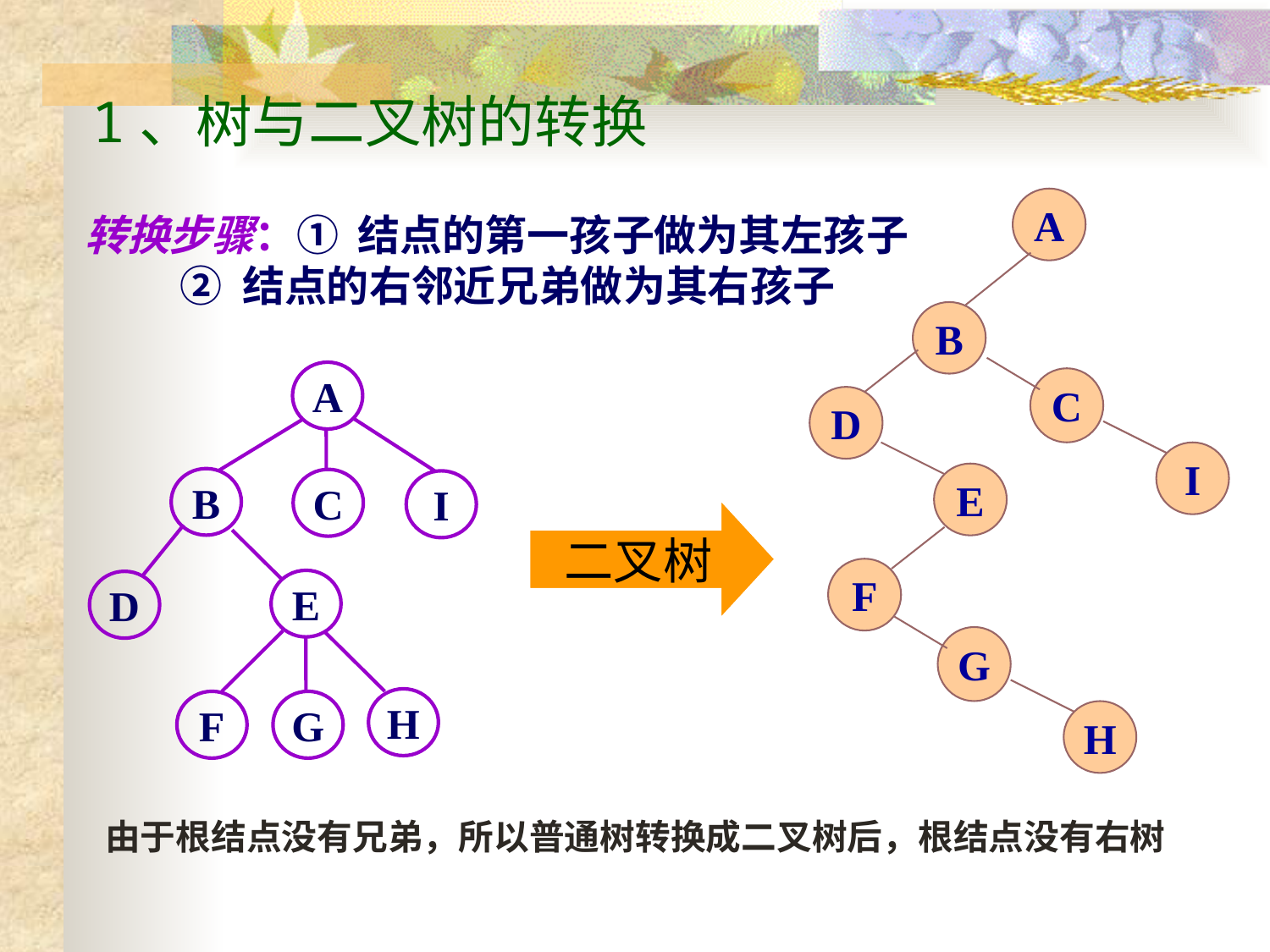

1、树与二叉树的转换
A
转换步骤：①  结点的第一孩子做为其左孩子
          ② 结点的右邻近兄弟做为其右孩子

B

D

C
A

B
C
I

E
D

H
F
G

I

E
二叉树

F

G

H
由于根结点没有兄弟，所以普通树转换成二叉树后，根结点没有右树